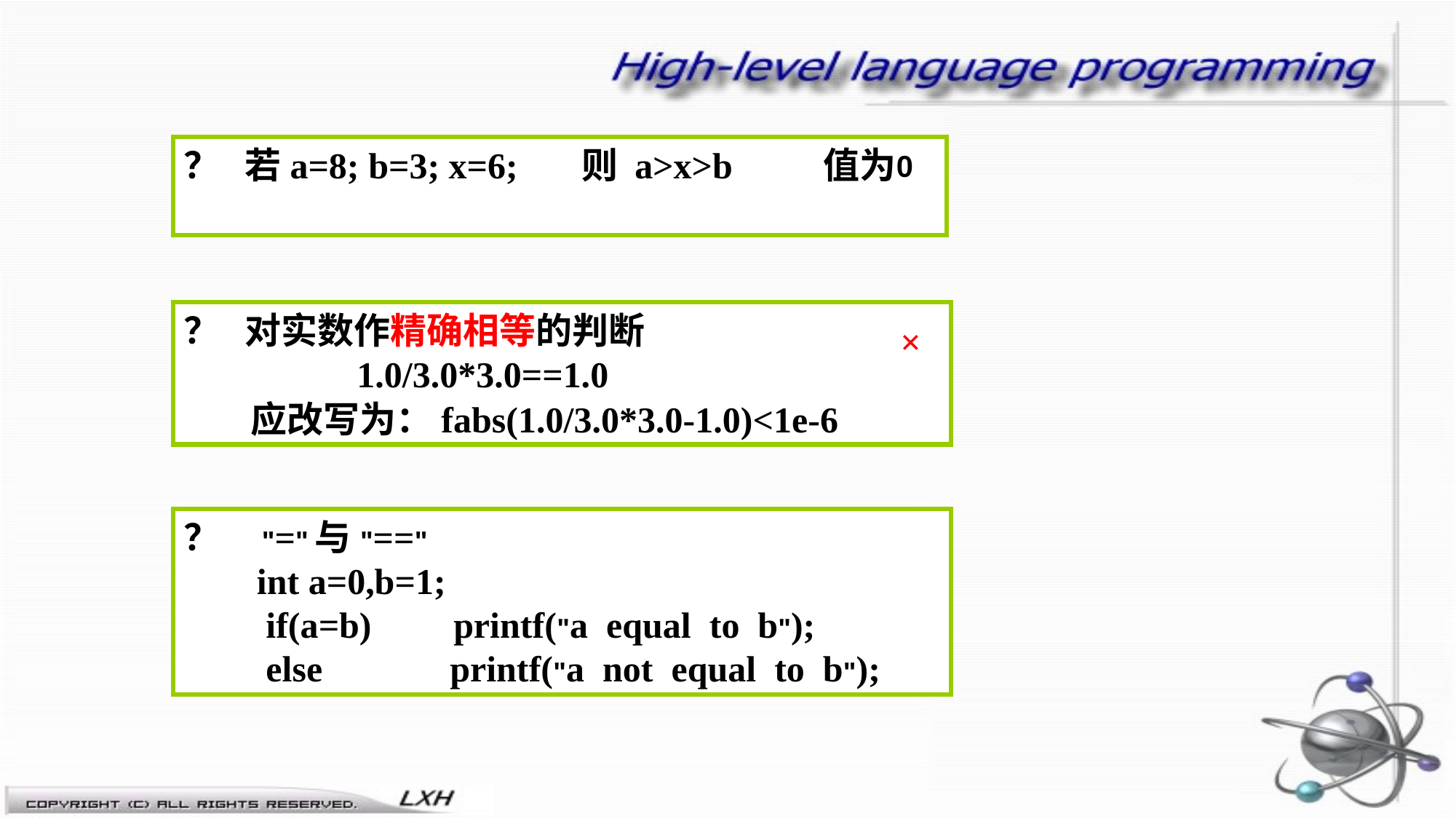

？   若a=8; b=3; x=6;      则 a>x>b         值为

0
？   对实数作精确相等的判断
                   1.0/3.0*3.0==1.0

×
应改写为：fabs(1.0/3.0*3.0-1.0)<1e-6
？    "="与"=="
        int a=0,b=1;
         if(a=b)         printf("a  equal  to  b");
         else              printf("a  not  equal  to  b");